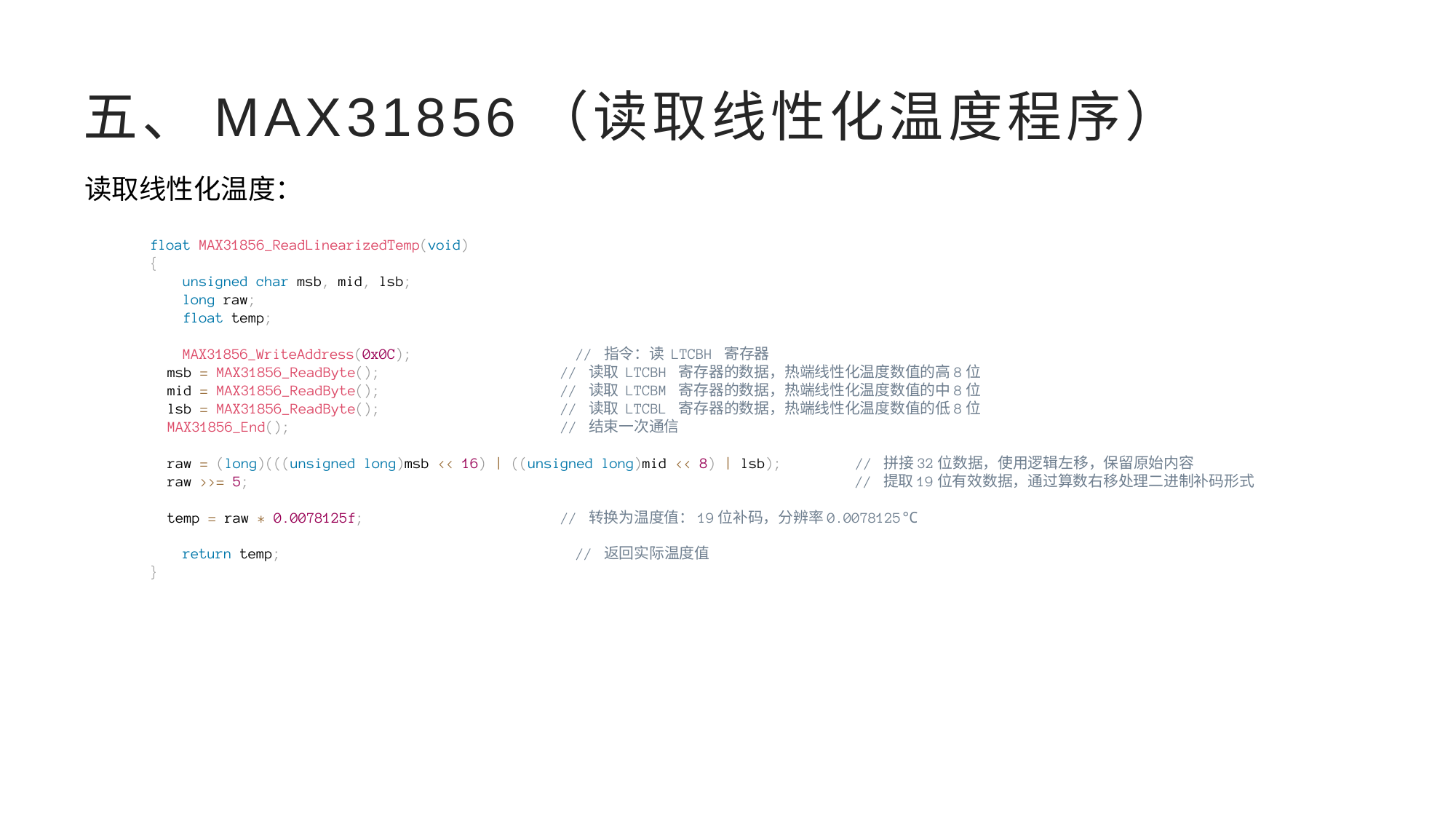

# 五、MAX31856（读取线性化温度程序）
读取线性化温度：
float MAX31856_ReadLinearizedTemp(void)
{
    unsigned char msb, mid, lsb;
    long raw;
    float temp;
    MAX31856_WriteAddress(0x0C);                    // 指令：读 LTCBH 寄存器
    msb = MAX31856_ReadByte();                      // 读取 LTCBH 寄存器的数据，热端线性化温度数值的高8位
    mid = MAX31856_ReadByte();                      // 读取 LTCBM 寄存器的数据，热端线性化温度数值的中8位
    lsb = MAX31856_ReadByte();                      // 读取 LTCBL 寄存器的数据，热端线性化温度数值的低8位
    MAX31856_End();                                 // 结束一次通信
    raw = (long)(((unsigned long)msb << 16) | ((unsigned long)mid << 8) | lsb);         // 拼接32位数据，使用逻辑左移，保留原始内容
    raw >>= 5;                                                                          // 提取19位有效数据，通过算数右移处理二进制补码形式
    temp = raw * 0.0078125f;                        // 转换为温度值：19位补码，分辨率0.0078125℃
    return temp;                                    // 返回实际温度值
}